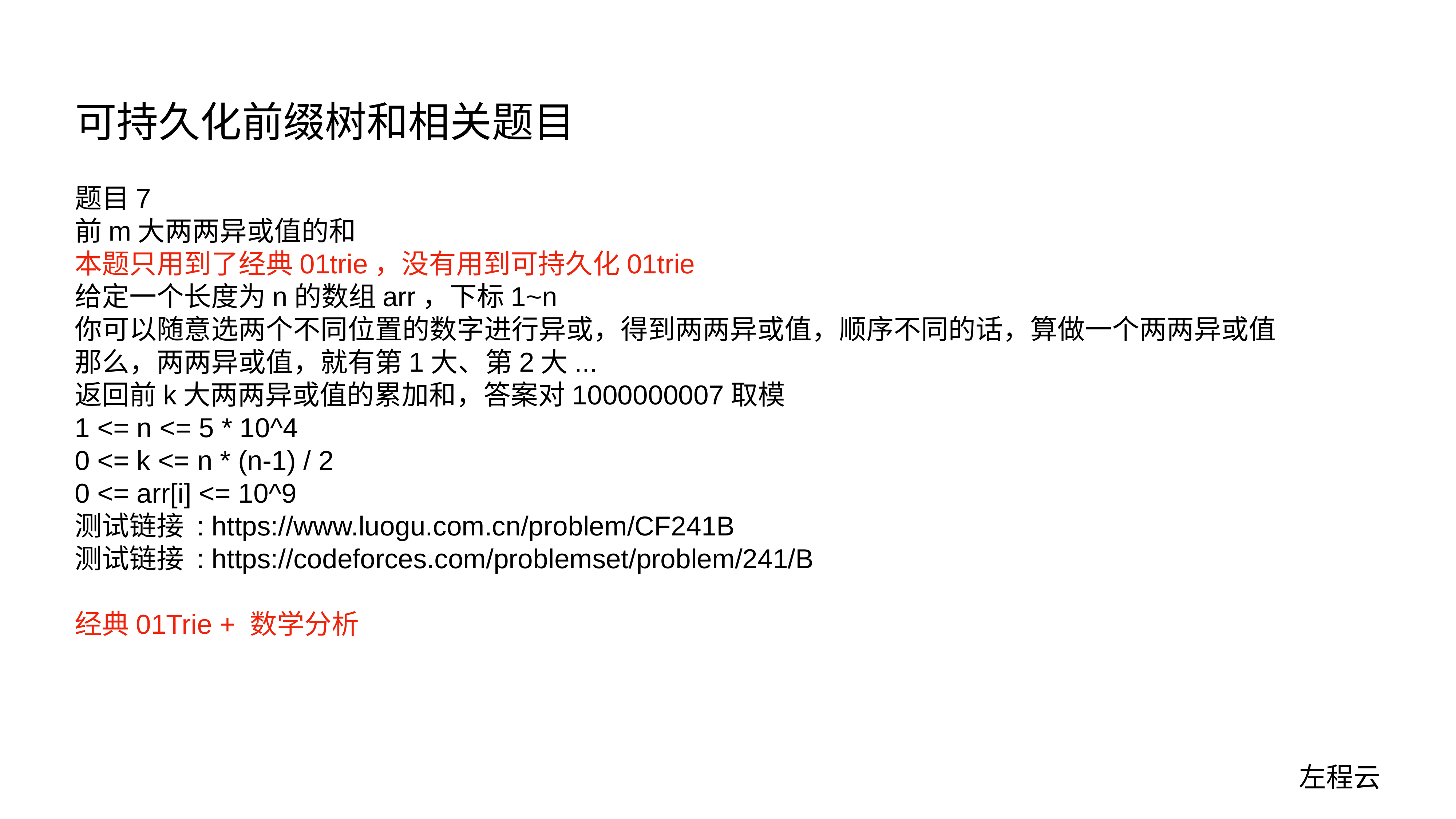

# 可持久化前缀树和相关题目
题目7
前m大两两异或值的和
本题只用到了经典01trie，没有用到可持久化01trie
给定一个长度为n的数组arr，下标1~n
你可以随意选两个不同位置的数字进行异或，得到两两异或值，顺序不同的话，算做一个两两异或值
那么，两两异或值，就有第1大、第2大...
返回前k大两两异或值的累加和，答案对1000000007取模
1 <= n <= 5 * 10^4
0 <= k <= n * (n-1) / 2
0 <= arr[i] <= 10^9
测试链接 : https://www.luogu.com.cn/problem/CF241B
测试链接 : https://codeforces.com/problemset/problem/241/B

经典01Trie + 数学分析
左程云